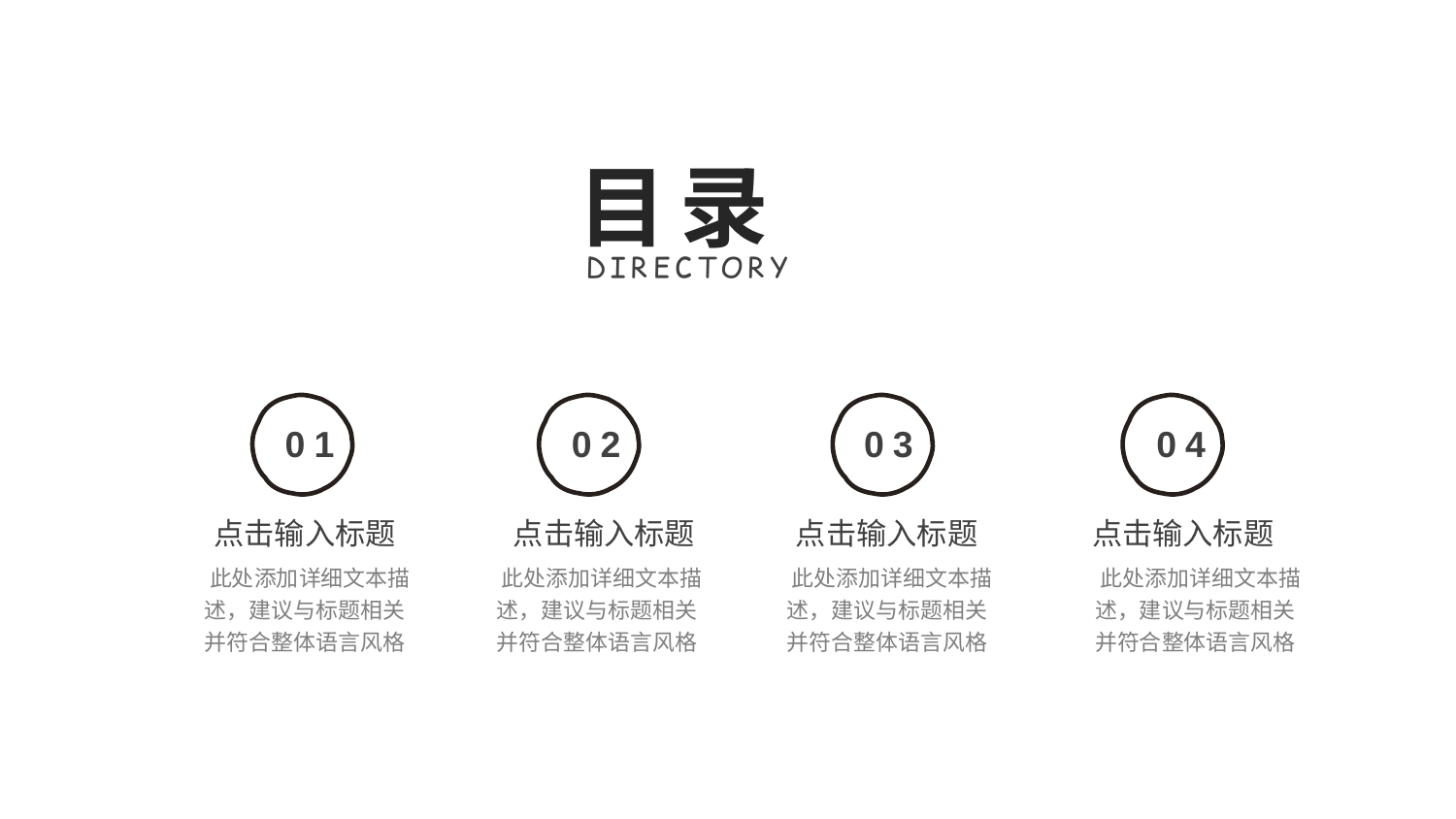

目录
DIRECTORY

01
02
03
04
点击输入标题
点击输入标题
点击输入标题
点击输入标题
 此处添加详细文本描述，建议与标题相关并符合整体语言风格
 此处添加详细文本描述，建议与标题相关并符合整体语言风格
 此处添加详细文本描述，建议与标题相关并符合整体语言风格
 此处添加详细文本描述，建议与标题相关并符合整体语言风格